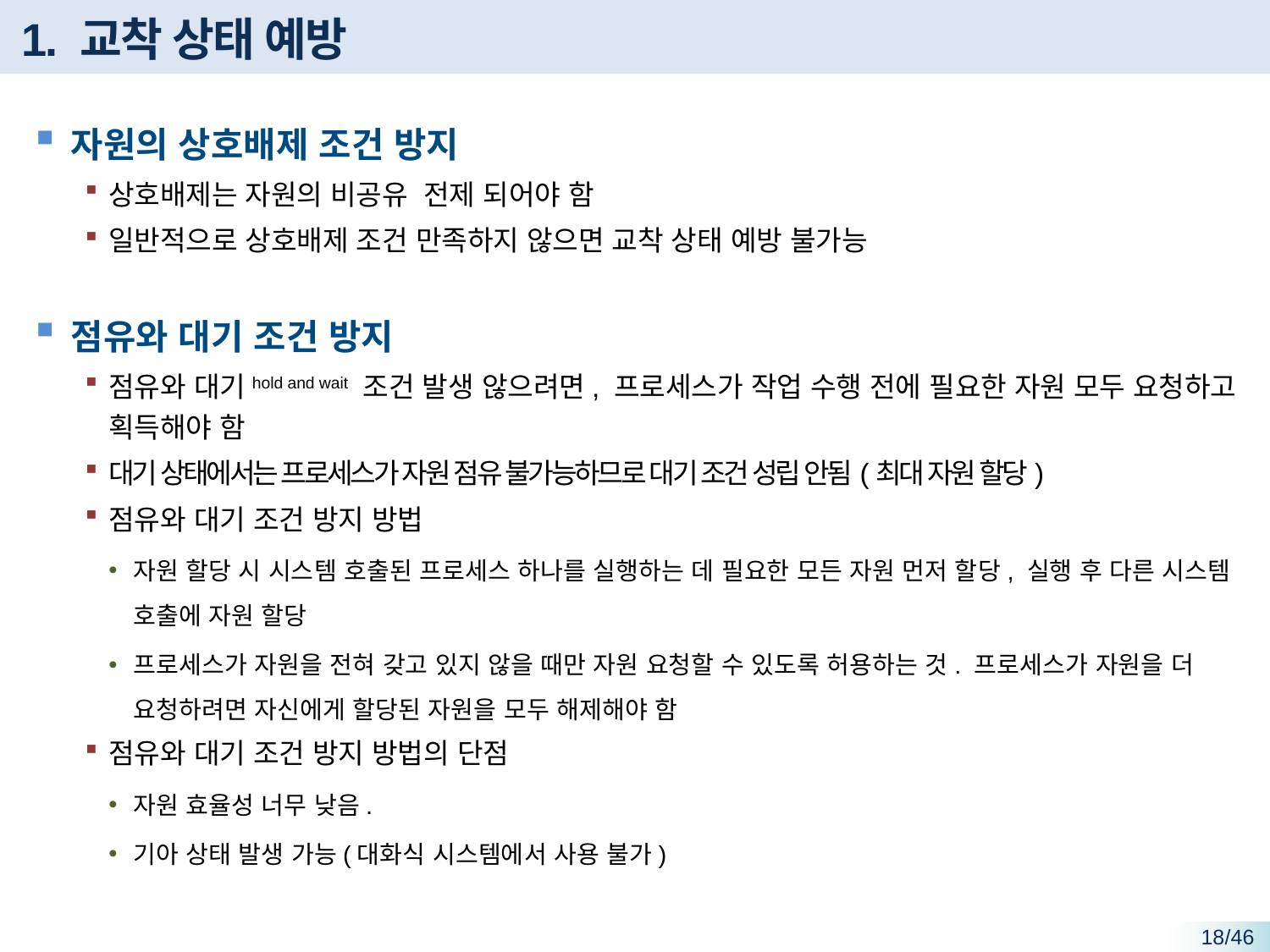

# 1. 교착 상태 예방
자원의 상호배제 조건 방지
상호배제는 자원의 비공유  전제 되어야 함
일반적으로 상호배제 조건 만족하지 않으면 교착 상태 예방 불가능

점유와 대기 조건 방지
점유와 대기hold and wait 조건 발생 않으려면, 프로세스가 작업 수행 전에 필요한 자원 모두 요청하고 획득해야 함
대기 상태에서는 프로세스가 자원 점유 불가능하므로 대기 조건 성립 안됨(최대 자원 할당)
점유와 대기 조건 방지 방법
자원 할당 시 시스템 호출된 프로세스 하나를 실행하는 데 필요한 모든 자원 먼저 할당, 실행 후 다른 시스템 호출에 자원 할당
프로세스가 자원을 전혀 갖고 있지 않을 때만 자원 요청할 수 있도록 허용하는 것. 프로세스가 자원을 더 요청하려면 자신에게 할당된 자원을 모두 해제해야 함
점유와 대기 조건 방지 방법의 단점
자원 효율성 너무 낮음.
기아 상태 발생 가능(대화식 시스템에서 사용 불가)